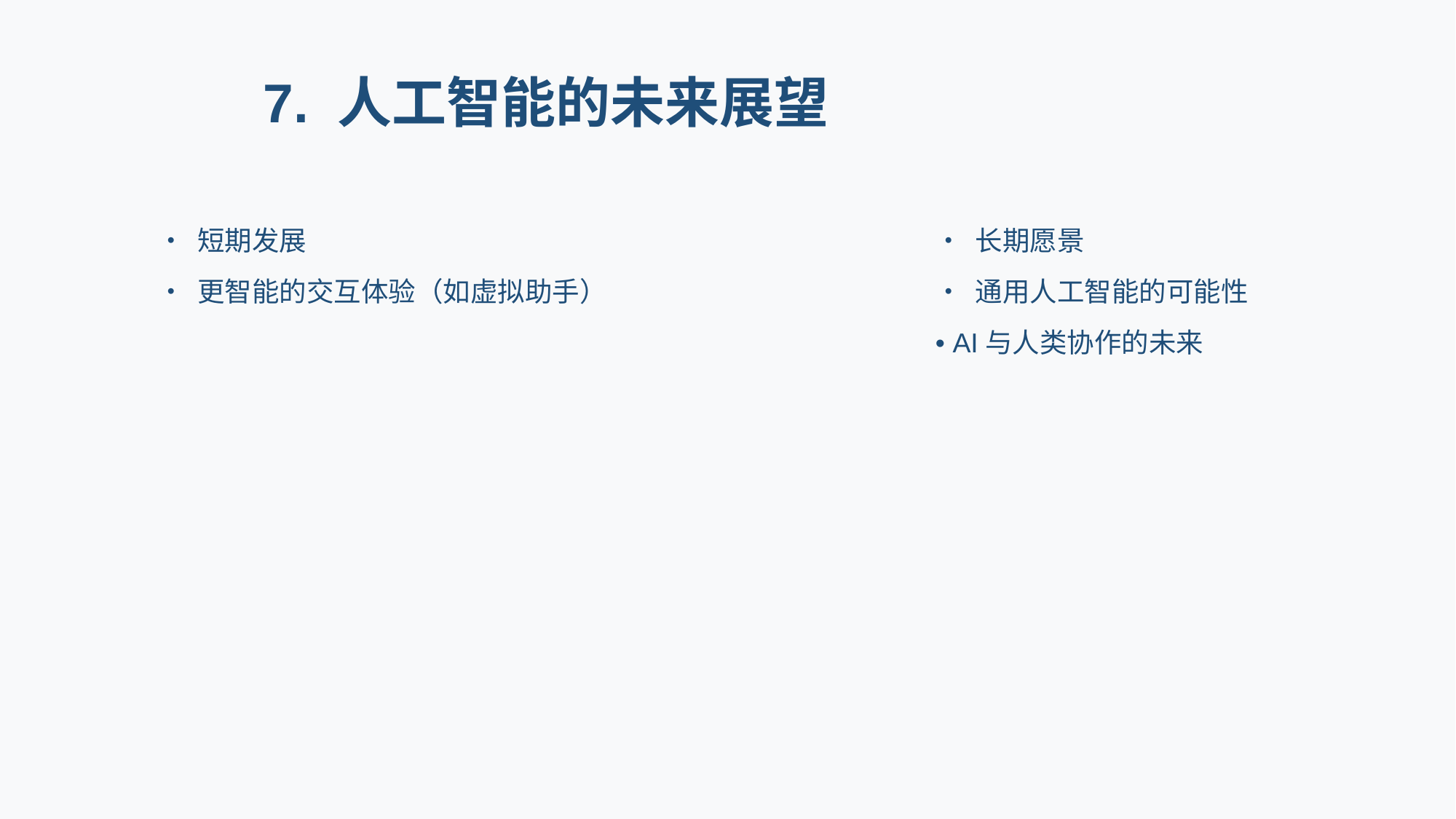

# 7. 人工智能的未来展望

• 短期发展
• 更智能的交互体验（如虚拟助手）
• 长期愿景
• 通用人工智能的可能性
• AI与人类协作的未来